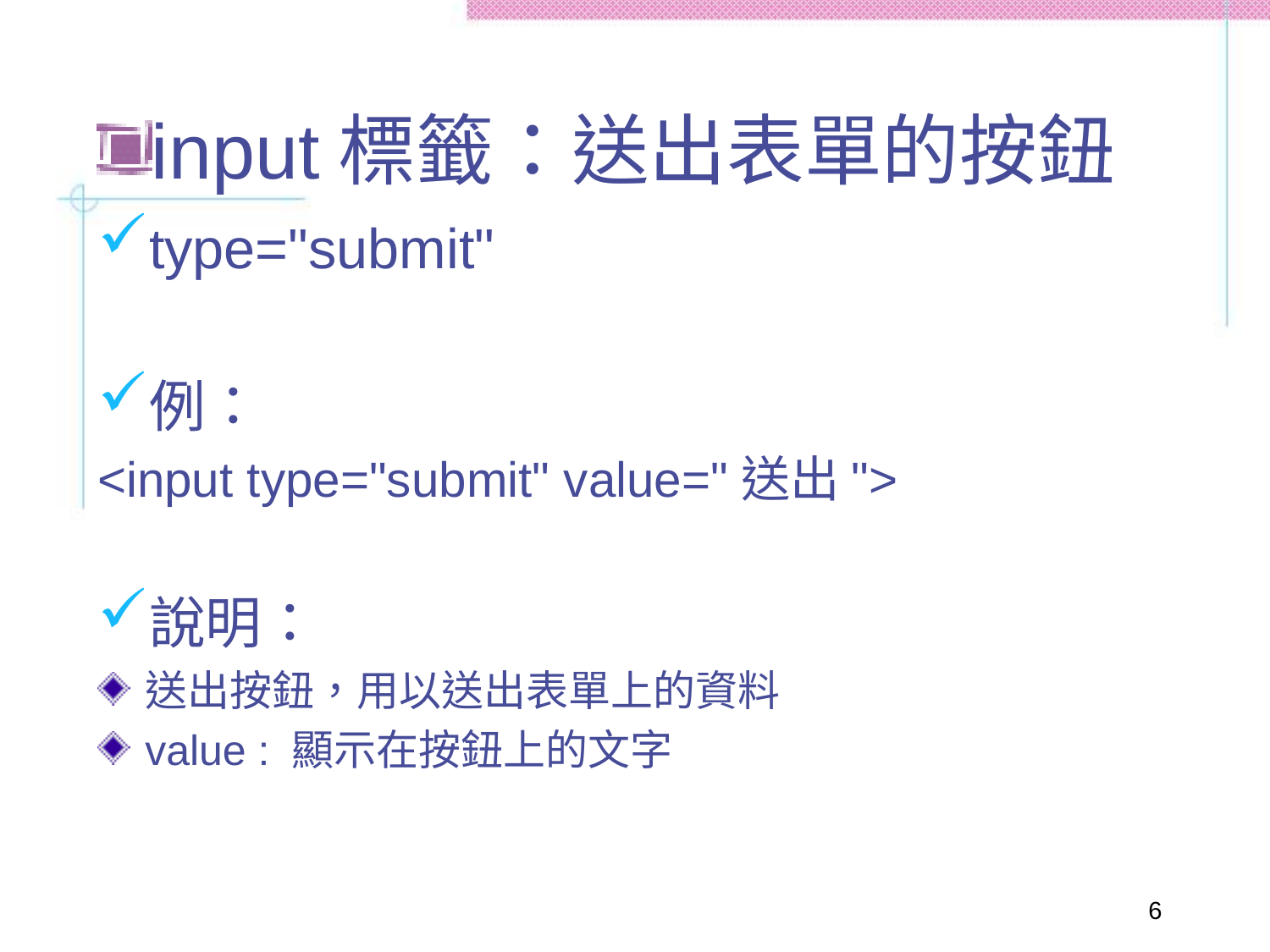

# input標籤：送出表單的按鈕
type="submit"

例：
<input type="submit" value="送出">

說明：
送出按鈕，用以送出表單上的資料
value : 顯示在按鈕上的文字

6